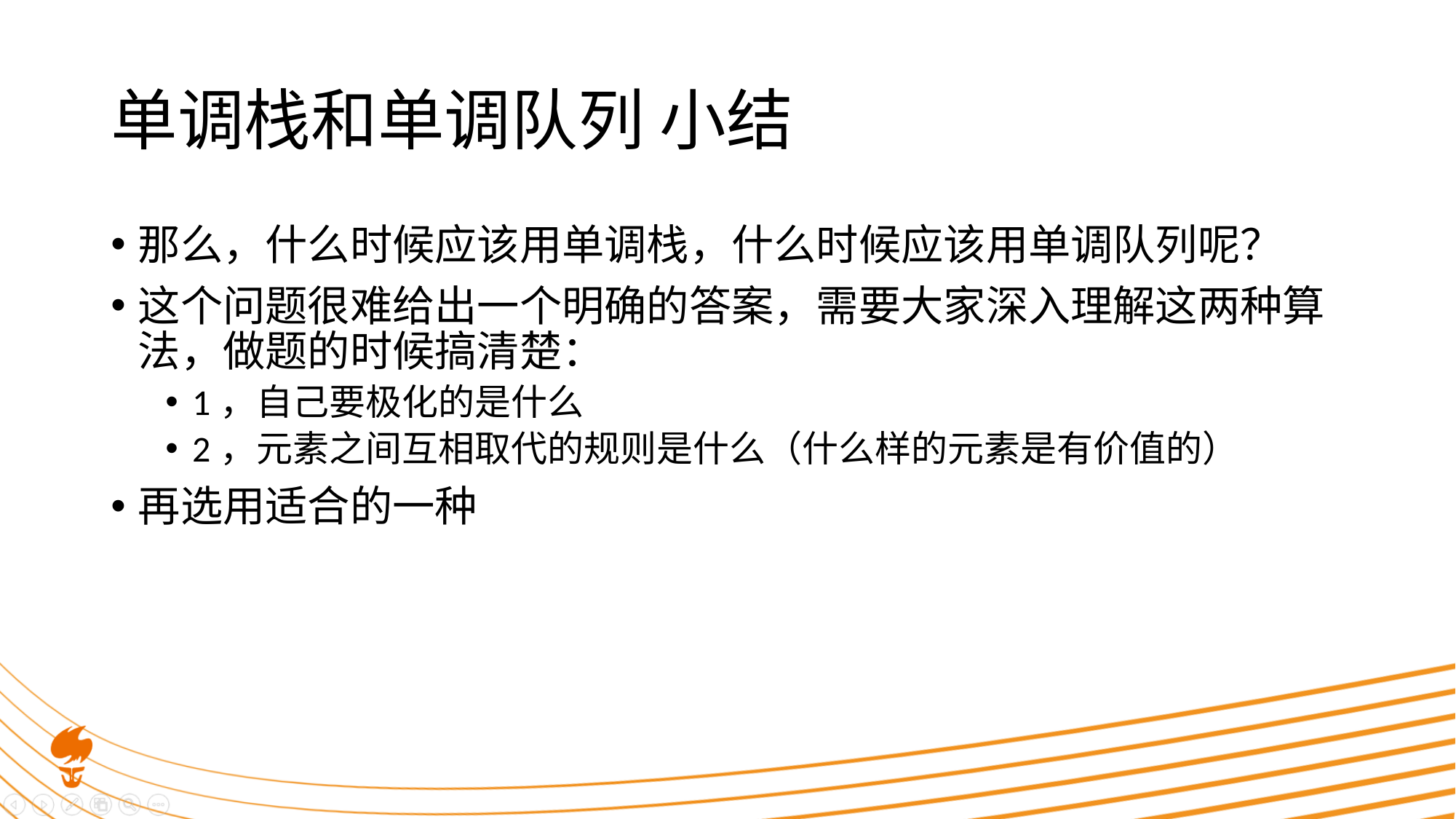

# 单调栈和单调队列 小结
那么，什么时候应该用单调栈，什么时候应该用单调队列呢？
这个问题很难给出一个明确的答案，需要大家深入理解这两种算法，做题的时候搞清楚：
1，自己要极化的是什么
2，元素之间互相取代的规则是什么（什么样的元素是有价值的）
再选用适合的一种